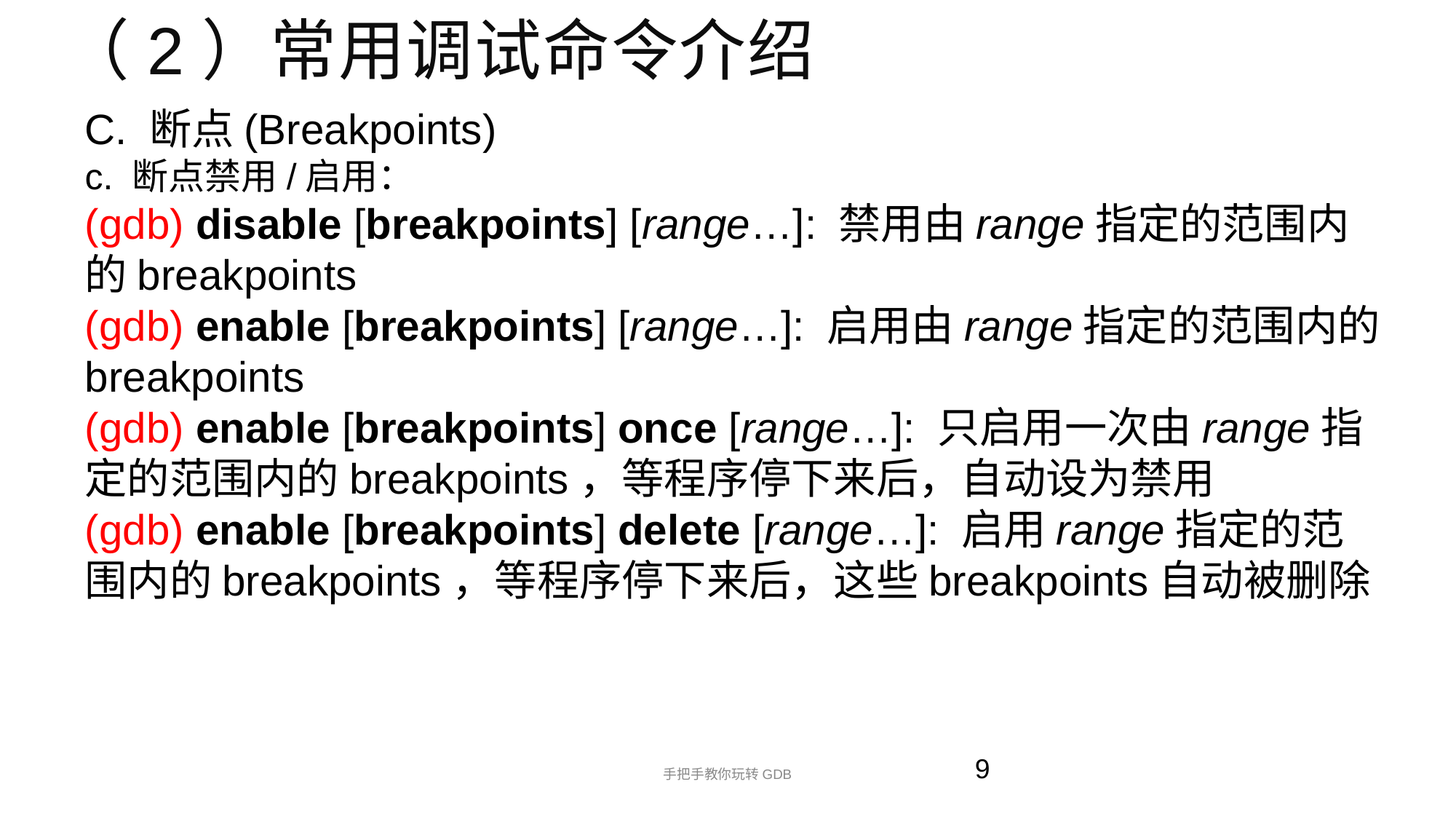

（2）常用调试命令介绍
C. 断点(Breakpoints)
c. 断点禁用/启用：
(gdb) disable [breakpoints] [range…]: 禁用由range指定的范围内的breakpoints
(gdb) enable [breakpoints] [range…]: 启用由range指定的范围内的breakpoints
(gdb) enable [breakpoints] once [range…]: 只启用一次由range指定的范围内的breakpoints，等程序停下来后，自动设为禁用
(gdb) enable [breakpoints] delete [range…]: 启用range指定的范围内的breakpoints，等程序停下来后，这些breakpoints自动被删除

手把手教你玩转GDB
9